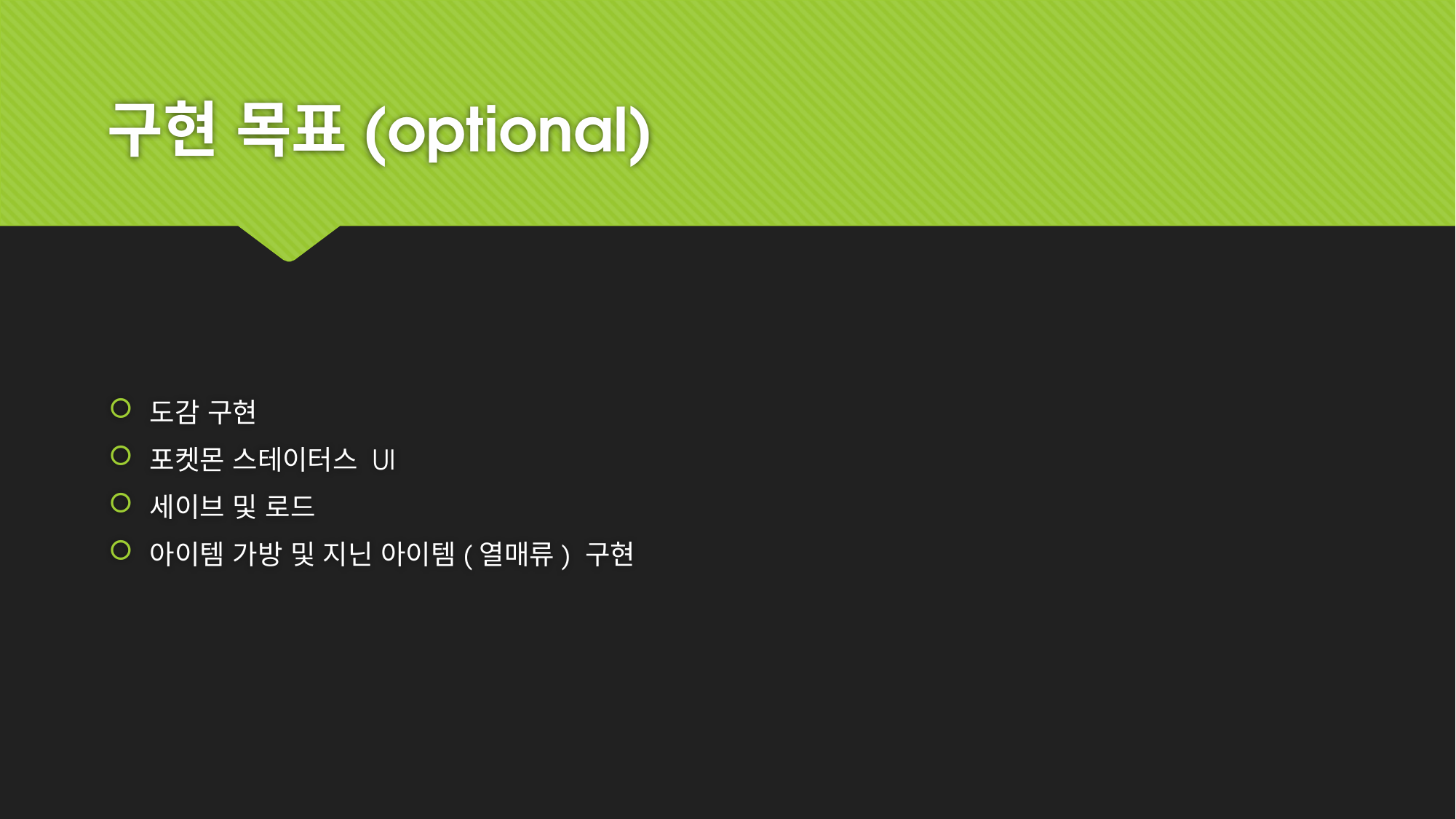

# 구현 목표(optional)
도감 구현
포켓몬 스테이터스 UI
세이브 및 로드
아이템 가방 및 지닌 아이템(열매류) 구현